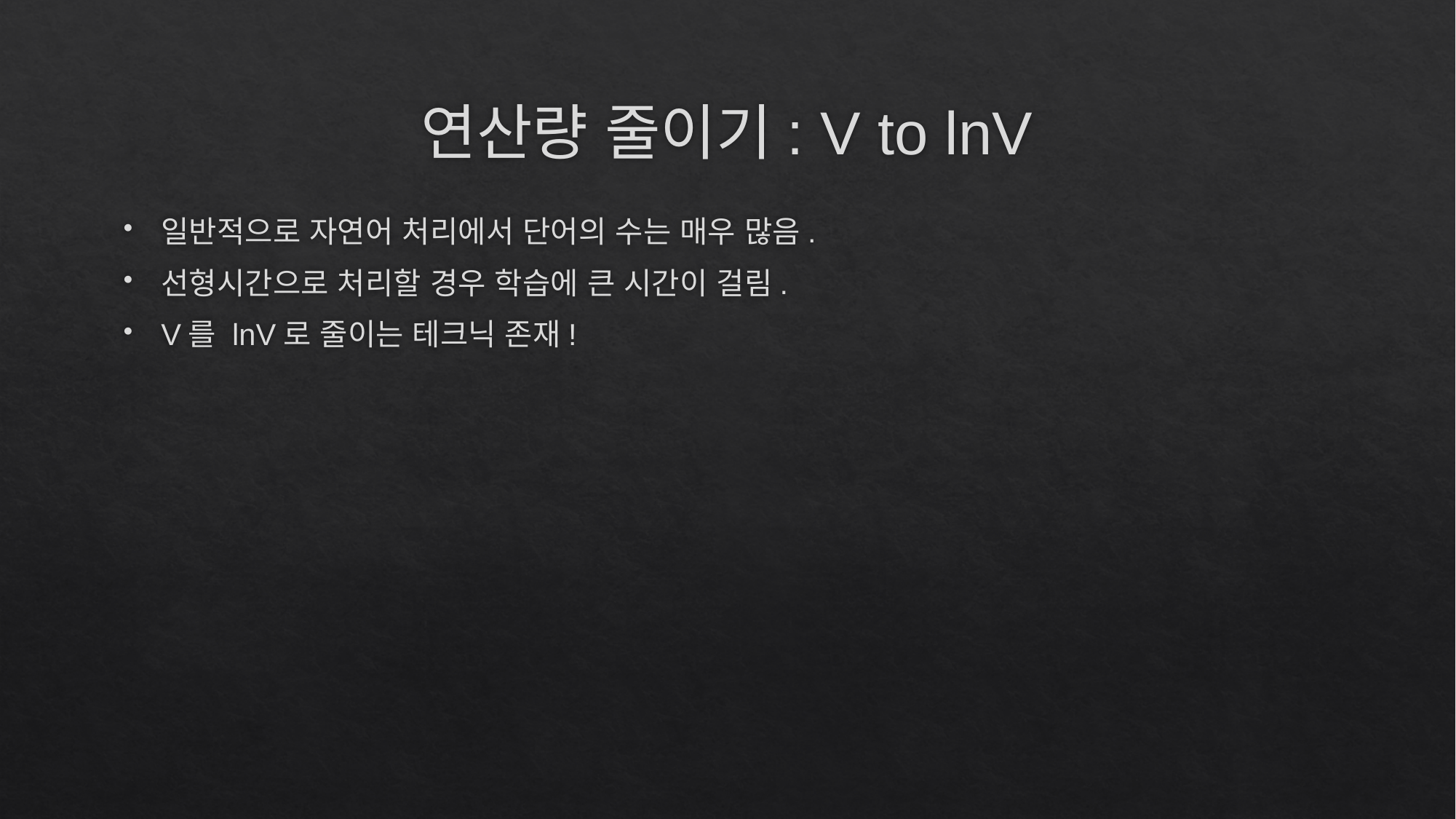

# 연산량 줄이기: V to lnV
일반적으로 자연어 처리에서 단어의 수는 매우 많음.
선형시간으로 처리할 경우 학습에 큰 시간이 걸림.
V를 lnV로 줄이는 테크닉 존재!